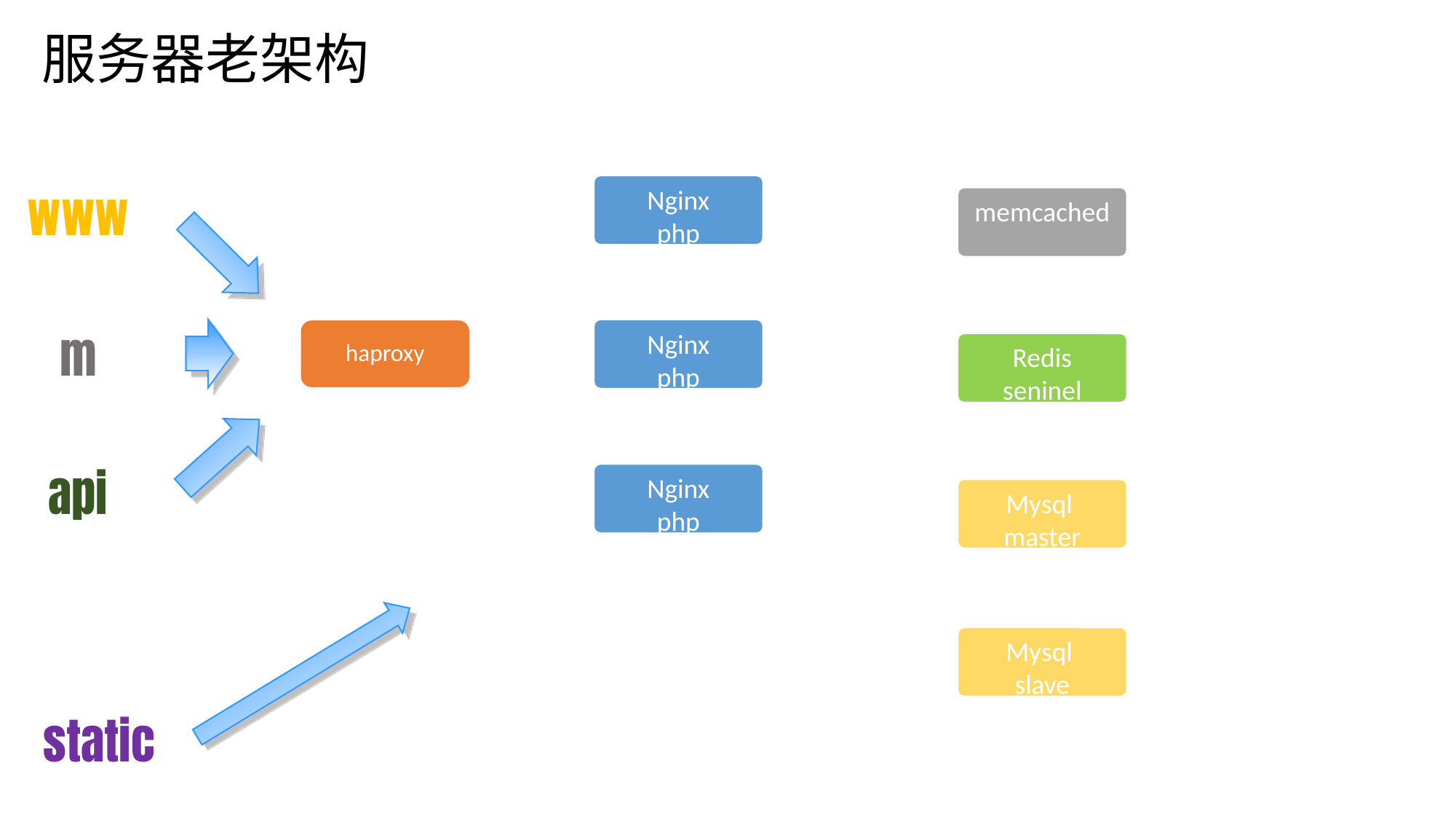

# 服务器老架构
Nginx
php
www
memcached

Nginx
php

haproxy
m
Redis
seninel

api
Nginx
php
Mysql
master
Mysql
slave

static